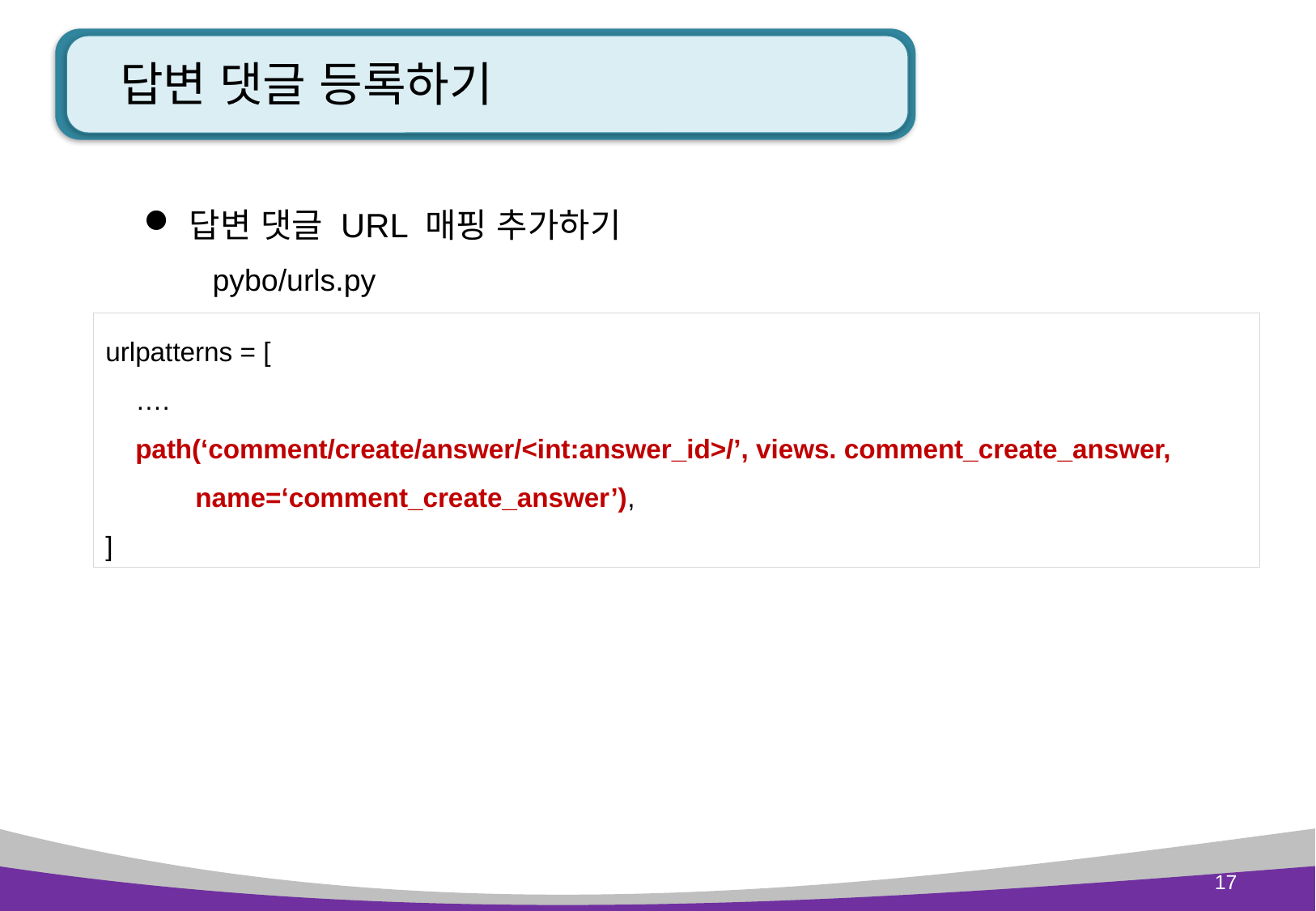

# 답변 댓글 등록하기
답변 댓글 URL 매핑 추가하기
pybo/urls.py
urlpatterns = [
    ….
    path(‘comment/create/answer/<int:answer_id>/’, views. comment_create_answer,
            name=‘comment_create_answer’),
]
17